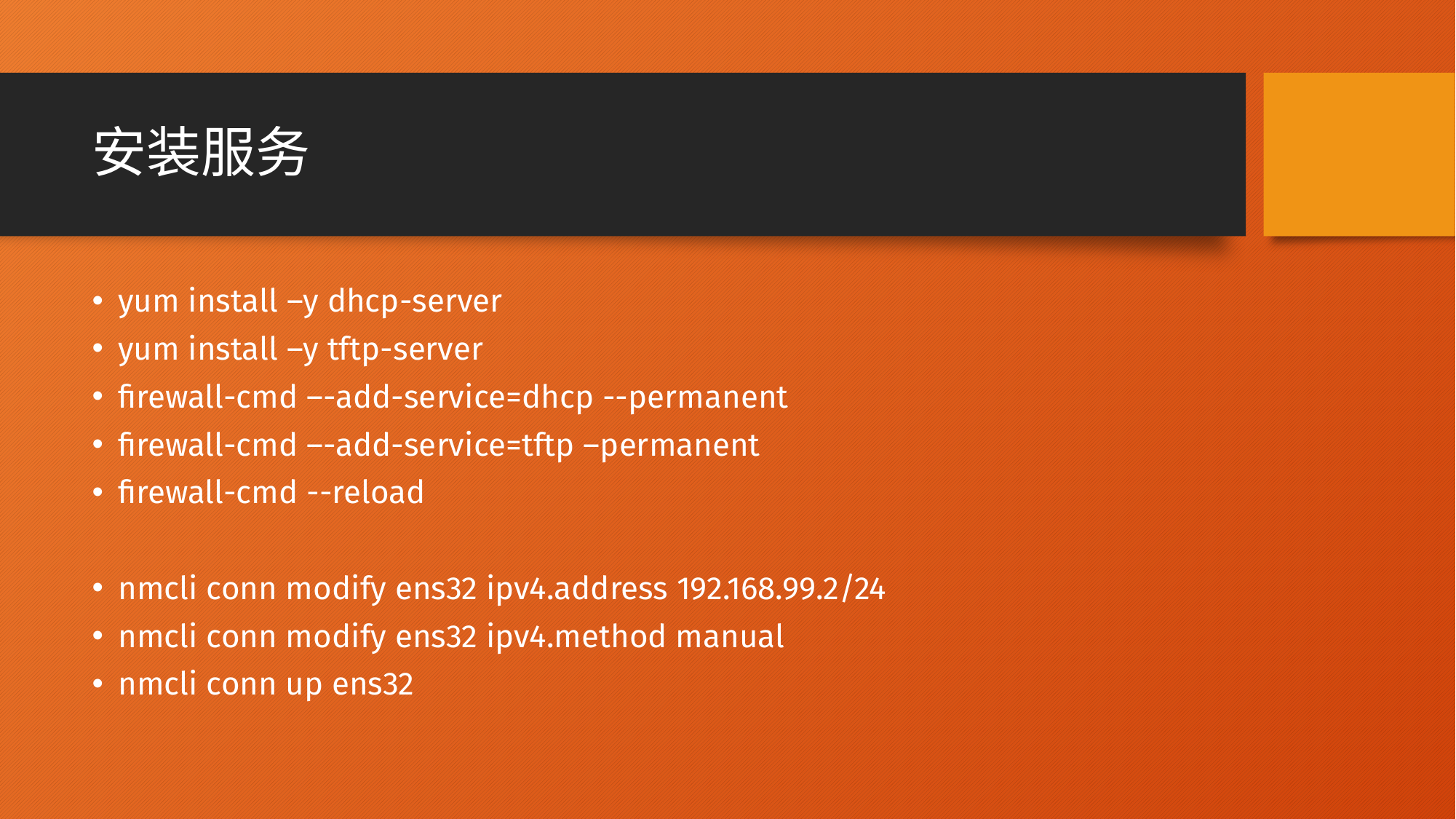

# 安装服务
yum install –y dhcp-server
yum install –y tftp-server
firewall-cmd –-add-service=dhcp --permanent
firewall-cmd –-add-service=tftp –permanent
firewall-cmd --reload

nmcli conn modify ens32 ipv4.address 192.168.99.2/24
nmcli conn modify ens32 ipv4.method manual
nmcli conn up ens32